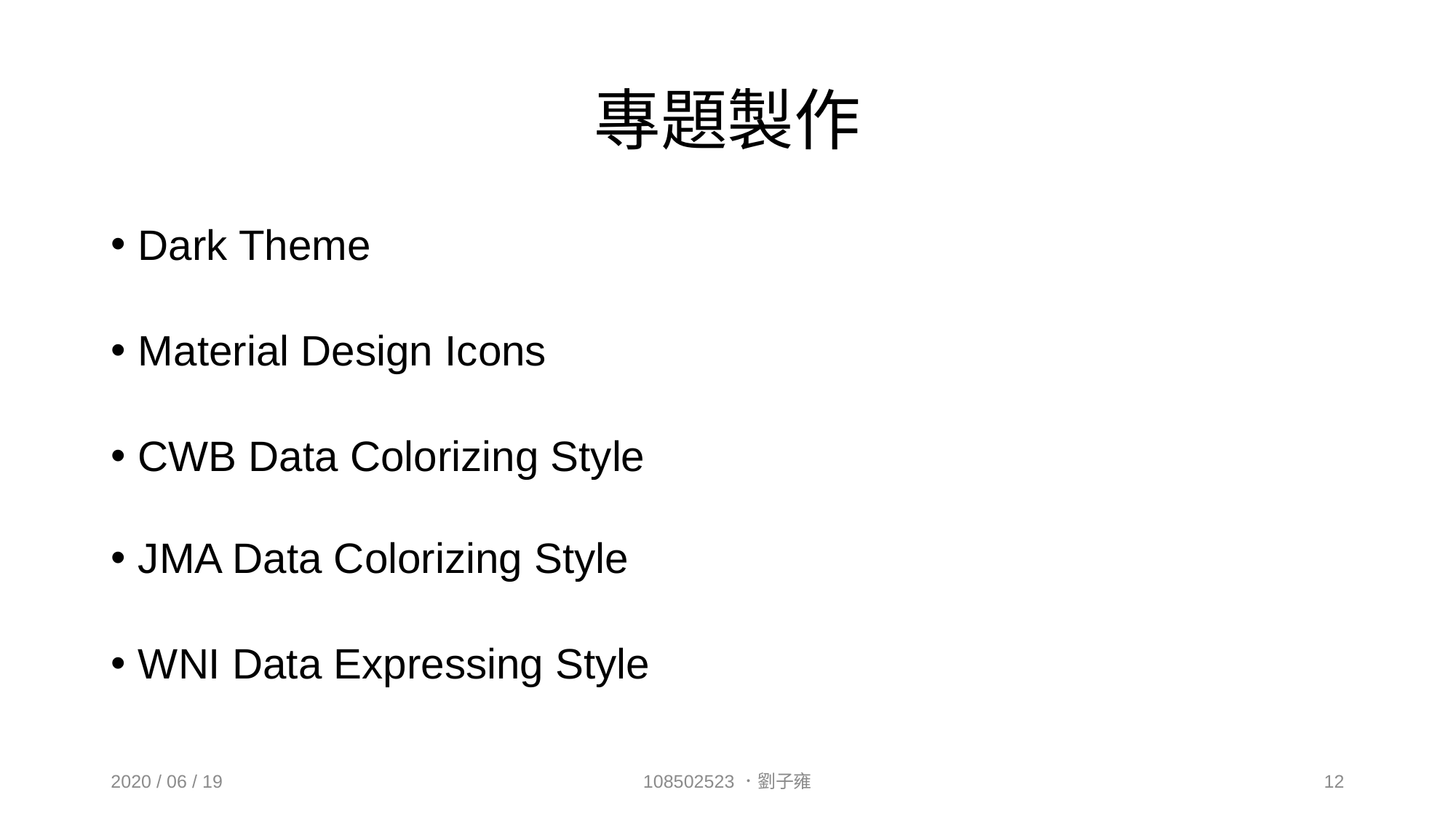

# 專題製作
Dark Theme

Material Design Icons

CWB Data Colorizing Style

JMA Data Colorizing Style

WNI Data Expressing Style
2020 / 06 / 19
108502523．劉子雍
12